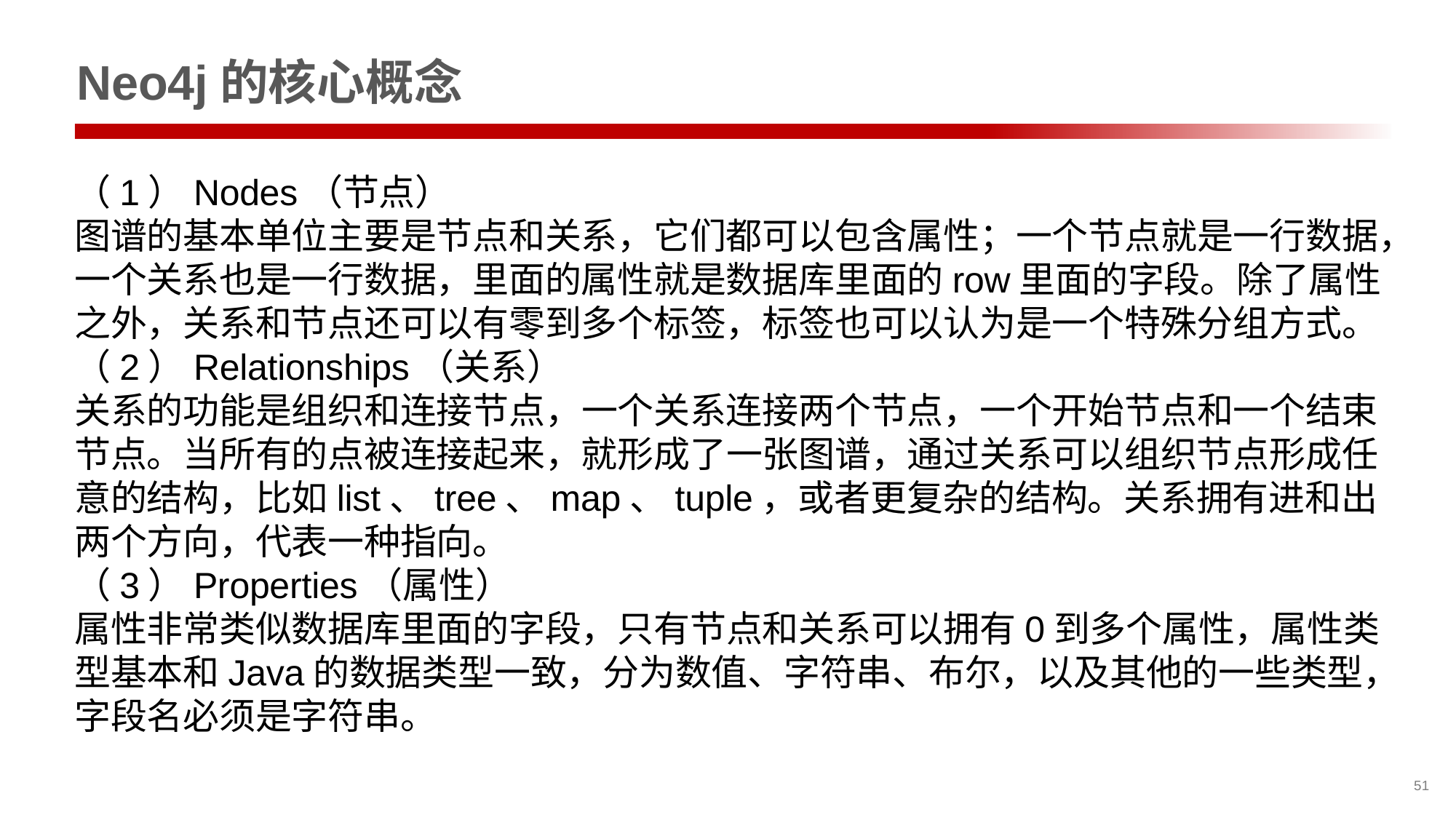

# Neo4j的核心概念

（1）Nodes（节点）
图谱的基本单位主要是节点和关系，它们都可以包含属性；一个节点就是一行数据，一个关系也是一行数据，里面的属性就是数据库里面的row里面的字段。除了属性之外，关系和节点还可以有零到多个标签，标签也可以认为是一个特殊分组方式。
（2）Relationships（关系）
关系的功能是组织和连接节点，一个关系连接两个节点，一个开始节点和一个结束节点。当所有的点被连接起来，就形成了一张图谱，通过关系可以组织节点形成任意的结构，比如list、tree、map、tuple，或者更复杂的结构。关系拥有进和出两个方向，代表一种指向。
（3）Properties（属性）
属性非常类似数据库里面的字段，只有节点和关系可以拥有0到多个属性，属性类型基本和Java的数据类型一致，分为数值、字符串、布尔，以及其他的一些类型，字段名必须是字符串。

51